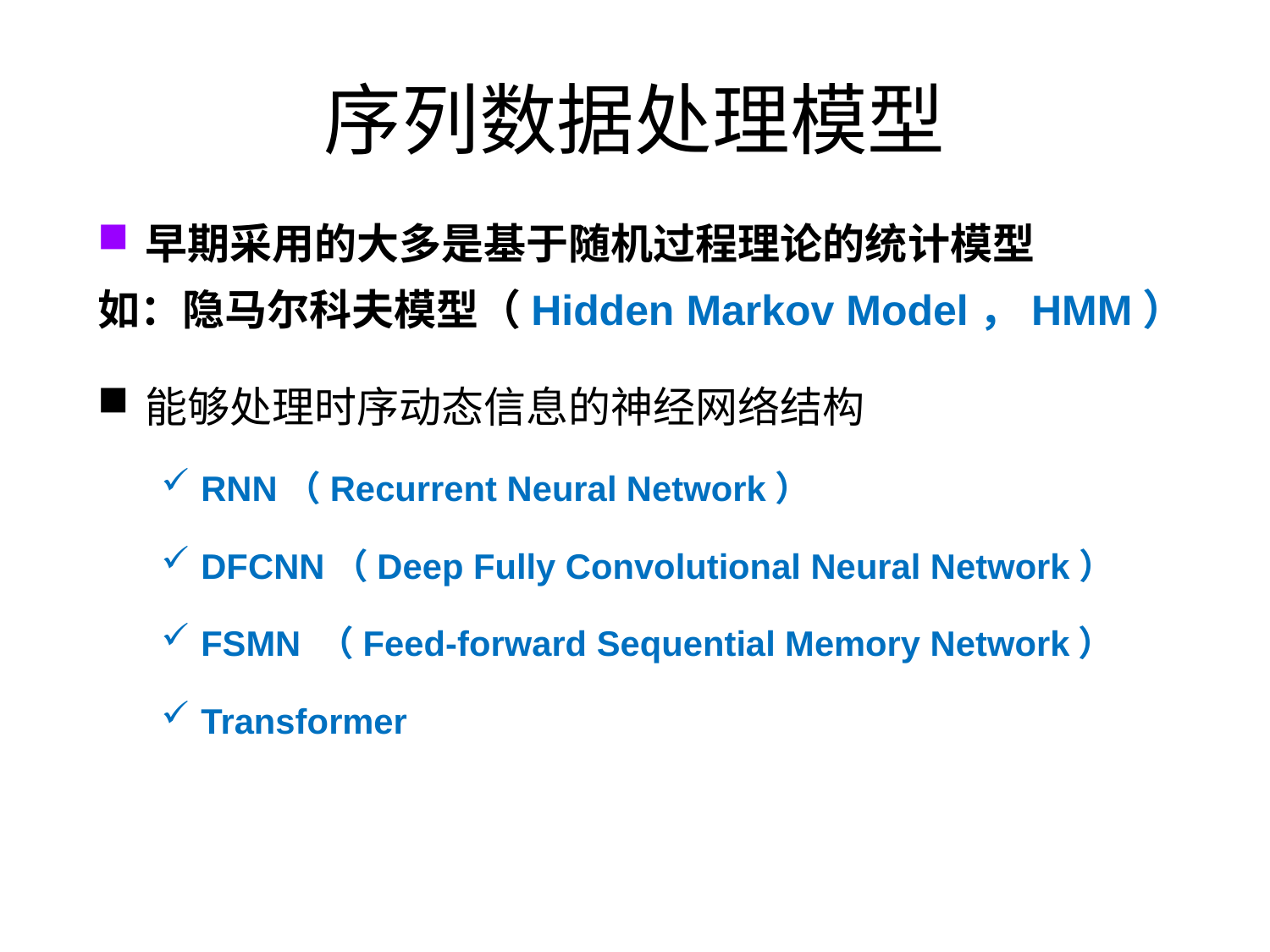

# 序列数据处理模型
早期采用的大多是基于随机过程理论的统计模型
如：隐马尔科夫模型（Hidden Markov Model，HMM）
能够处理时序动态信息的神经网络结构
RNN（Recurrent Neural Network）
DFCNN（Deep Fully Convolutional Neural Network）
FSMN （Feed-forward Sequential Memory Network）
Transformer